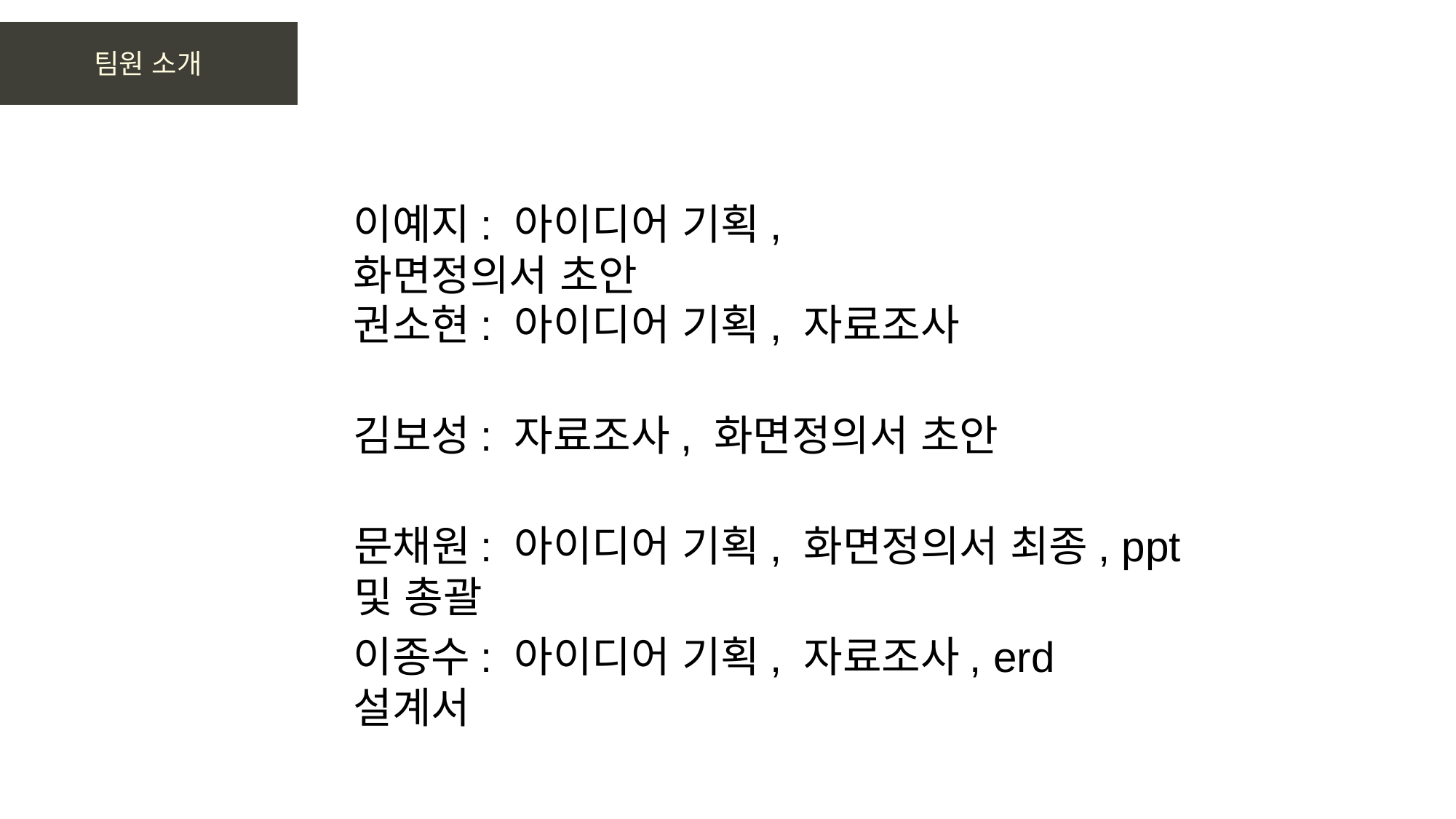

팀원 소개
이예지: 아이디어 기획, 화면정의서 초안
권소현: 아이디어 기획, 자료조사
김보성: 자료조사, 화면정의서 초안
문채원: 아이디어 기획, 화면정의서 최종, ppt 및 총괄
이종수: 아이디어 기획, 자료조사, erd설계서